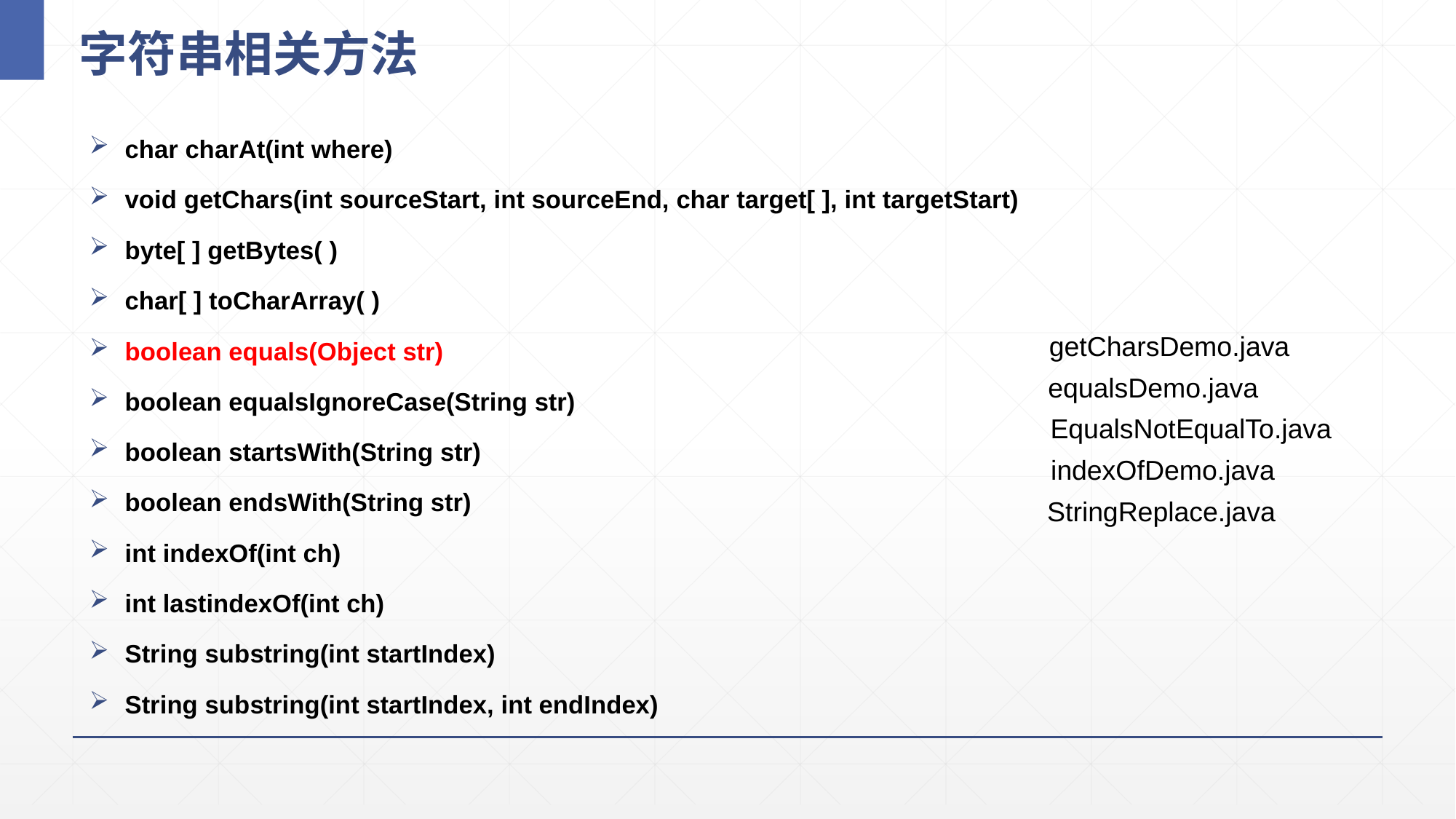

# 字符串相关方法
char charAt(int where)
void getChars(int sourceStart, int sourceEnd, char target[ ], int targetStart)
byte[ ] getBytes( )
char[ ] toCharArray( )
boolean equals(Object str)
boolean equalsIgnoreCase(String str)
boolean startsWith(String str)
boolean endsWith(String str)
int indexOf(int ch)
int lastindexOf(int ch)
String substring(int startIndex)
String substring(int startIndex, int endIndex)
getCharsDemo.java
equalsDemo.java
EqualsNotEqualTo.java
indexOfDemo.java
StringReplace.java